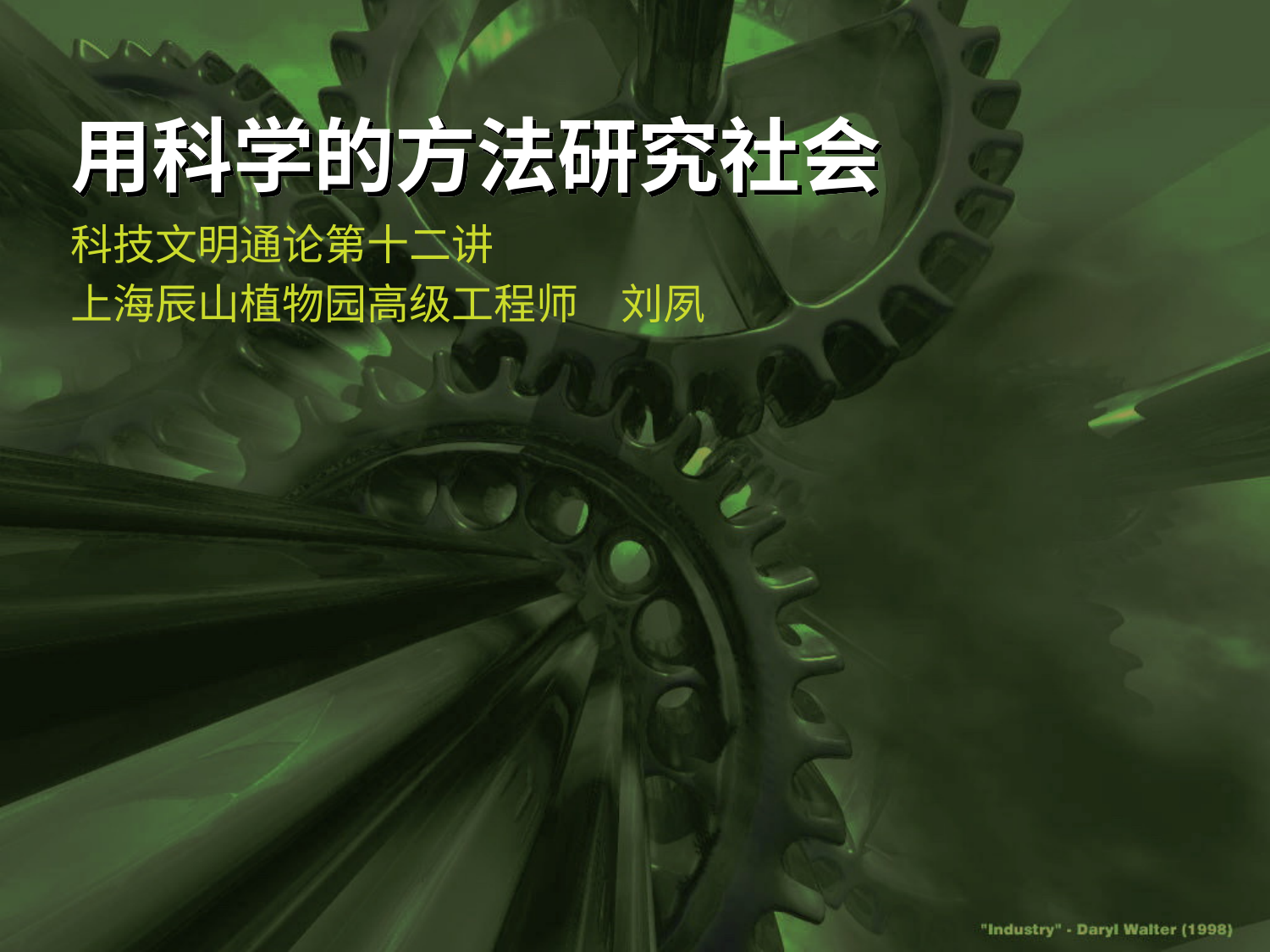

# 用科学的方法研究社会
科技文明通论第十二讲
上海辰山植物园高级工程师　刘夙